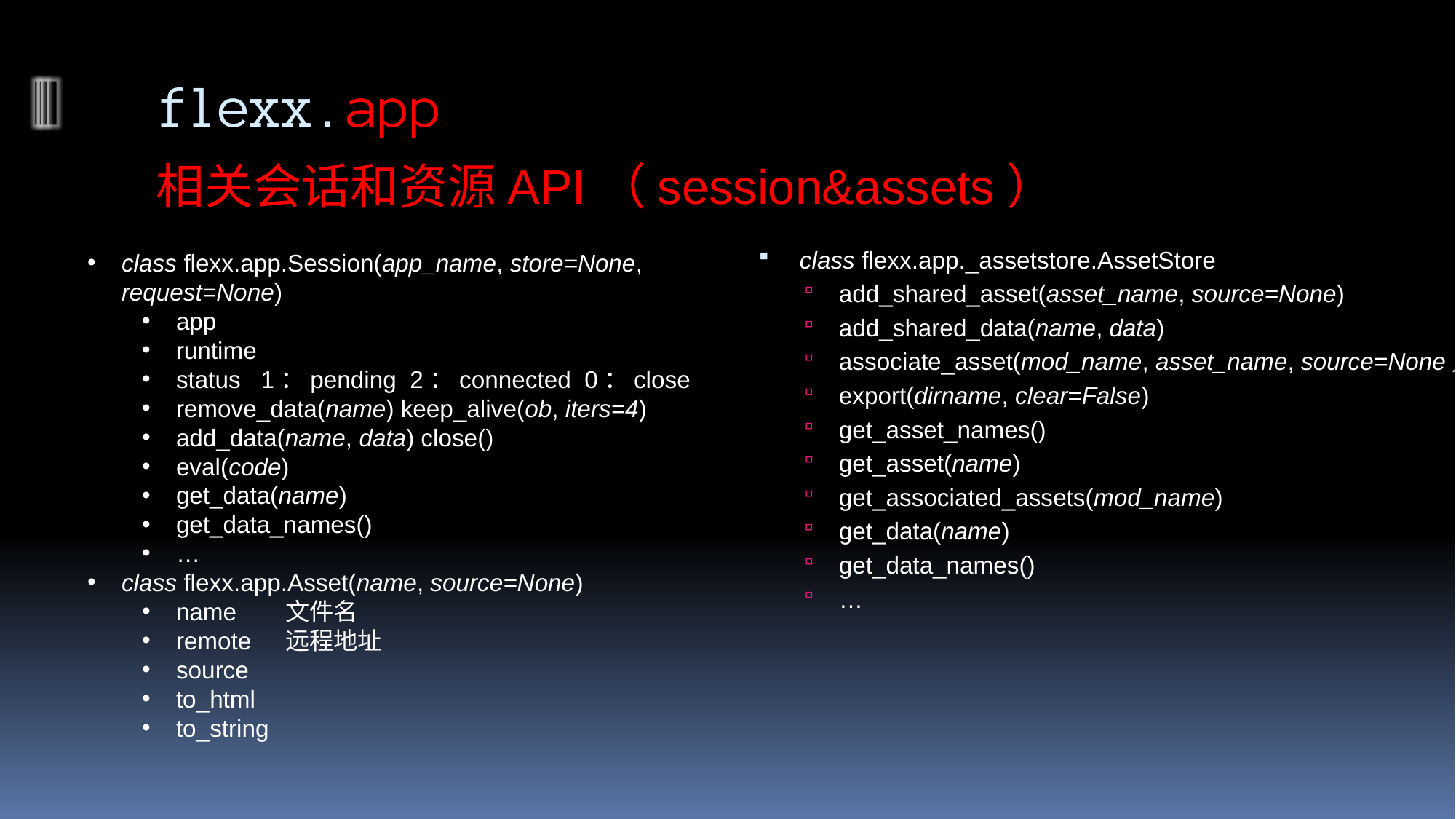

# flexx.app
相关会话和资源API（session&assets）
class flexx.app.Session(app_name, store=None, request=None)
app
runtime
status   1：pending  2：connected  0：close
remove_data(name) keep_alive(ob, iters=4)
add_data(name, data) close()
eval(code)
get_data(name)
get_data_names()
…
class flexx.app.Asset(name, source=None)
name 	文件名
remote	远程地址
source
to_html
to_string

class flexx.app._assetstore.AssetStore
add_shared_asset(asset_name, source=None)
add_shared_data(name, data)
associate_asset(mod_name, asset_name, source=None）
export(dirname, clear=False)
get_asset_names()
get_asset(name)
get_associated_assets(mod_name)
get_data(name)
get_data_names()
…